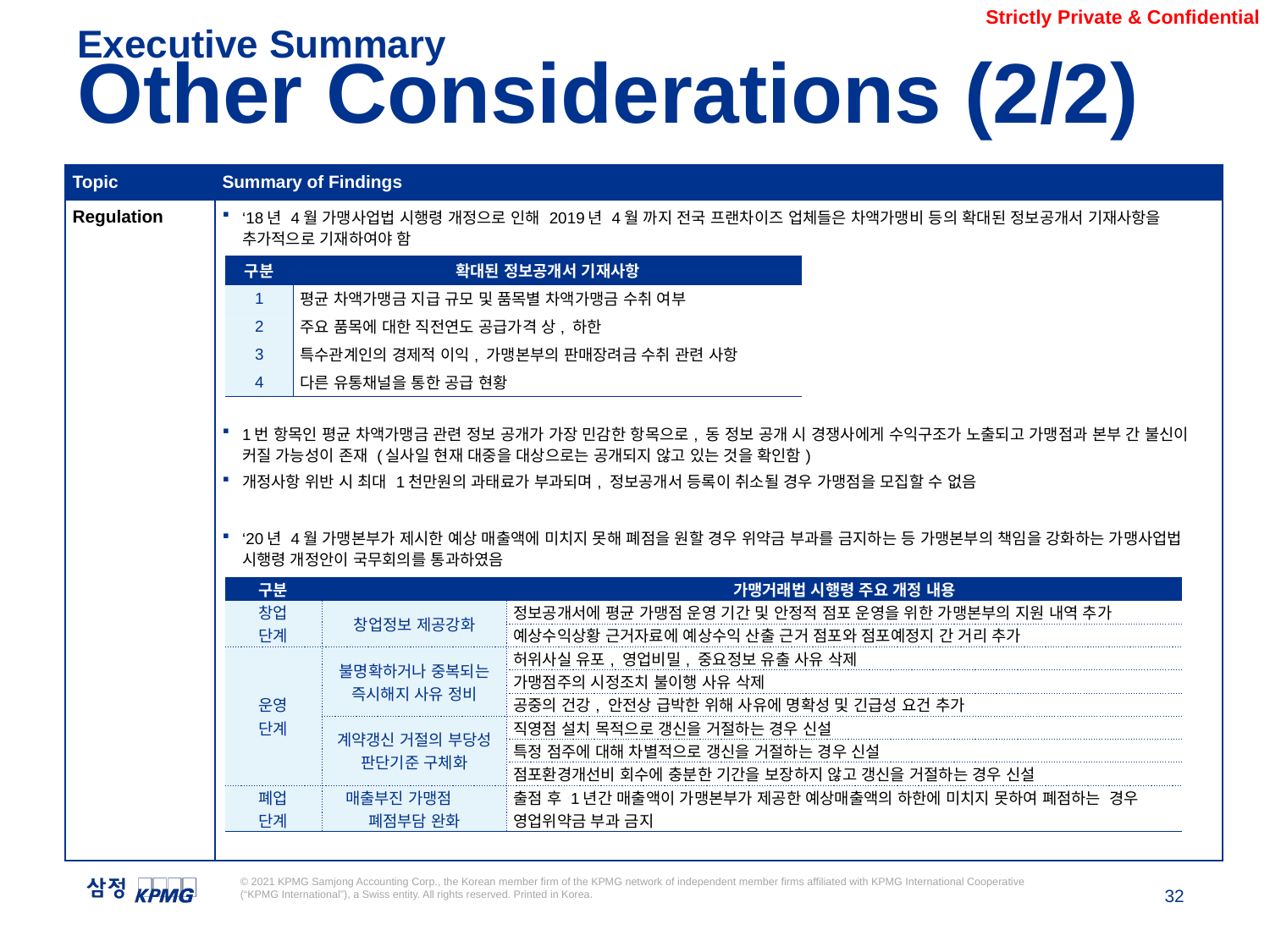

Executive Summary
Other Considerations (2/2)
| Topic | Summary of Findings |
| --- | --- |
| Regulation | ‘18년 4월 가맹사업법 시행령 개정으로 인해 2019년 4월 까지 전국 프랜차이즈 업체들은 차액가맹비 등의 확대된 정보공개서 기재사항을 추가적으로 기재하여야 함 1번 항목인 평균 차액가맹금 관련 정보 공개가 가장 민감한 항목으로, 동 정보 공개 시 경쟁사에게 수익구조가 노출되고 가맹점과 본부 간 불신이 커질 가능성이 존재 (실사일 현재 대중을 대상으로는 공개되지 않고 있는 것을 확인함) 개정사항 위반 시 최대 1천만원의 과태료가 부과되며, 정보공개서 등록이 취소될 경우 가맹점을 모집할 수 없음 ‘20년 4월 가맹본부가 제시한 예상 매출액에 미치지 못해 폐점을 원할 경우 위약금 부과를 금지하는 등 가맹본부의 책임을 강화하는 가맹사업법 시행령 개정안이 국무회의를 통과하였음 |
| 구분 | 확대된 정보공개서 기재사항 |
| --- | --- |
| 1 | 평균 차액가맹금 지급 규모 및 품목별 차액가맹금 수취 여부 |
| 2 | 주요 품목에 대한 직전연도 공급가격 상, 하한 |
| 3 | 특수관계인의 경제적 이익, 가맹본부의 판매장려금 수취 관련 사항 |
| 4 | 다른 유통채널을 통한 공급 현황 |
| 구분 |  | 가맹거래법 시행령 주요 개정 내용 |
| --- | --- | --- |
| 창업 단계 | 창업정보 제공강화 | 정보공개서에 평균 가맹점 운영 기간 및 안정적 점포 운영을 위한 가맹본부의 지원 내역 추가 |
|  |  | 예상수익상황 근거자료에 예상수익 산출 근거 점포와 점포예정지 간 거리 추가 |
| 운영 단계 | 불명확하거나 중복되는 즉시해지 사유 정비 | 허위사실 유포, 영업비밀, 중요정보 유출 사유 삭제 |
|  |  | 가맹점주의 시정조치 불이행 사유 삭제 |
|  |  | 공중의 건강, 안전상 급박한 위해 사유에 명확성 및 긴급성 요건 추가 |
|  | 계약갱신 거절의 부당성 판단기준 구체화 | 직영점 설치 목적으로 갱신을 거절하는 경우 신설 |
|  |  | 특정 점주에 대해 차별적으로 갱신을 거절하는 경우 신설 |
|  |  | 점포환경개선비 회수에 충분한 기간을 보장하지 않고 갱신을 거절하는 경우 신설 |
| 폐업 단계 | 매출부진 가맹점 폐점부담 완화 | 출점 후 1년간 매출액이 가맹본부가 제공한 예상매출액의 하한에 미치지 못하여 폐점하는 경우 영업위약금 부과 금지 |